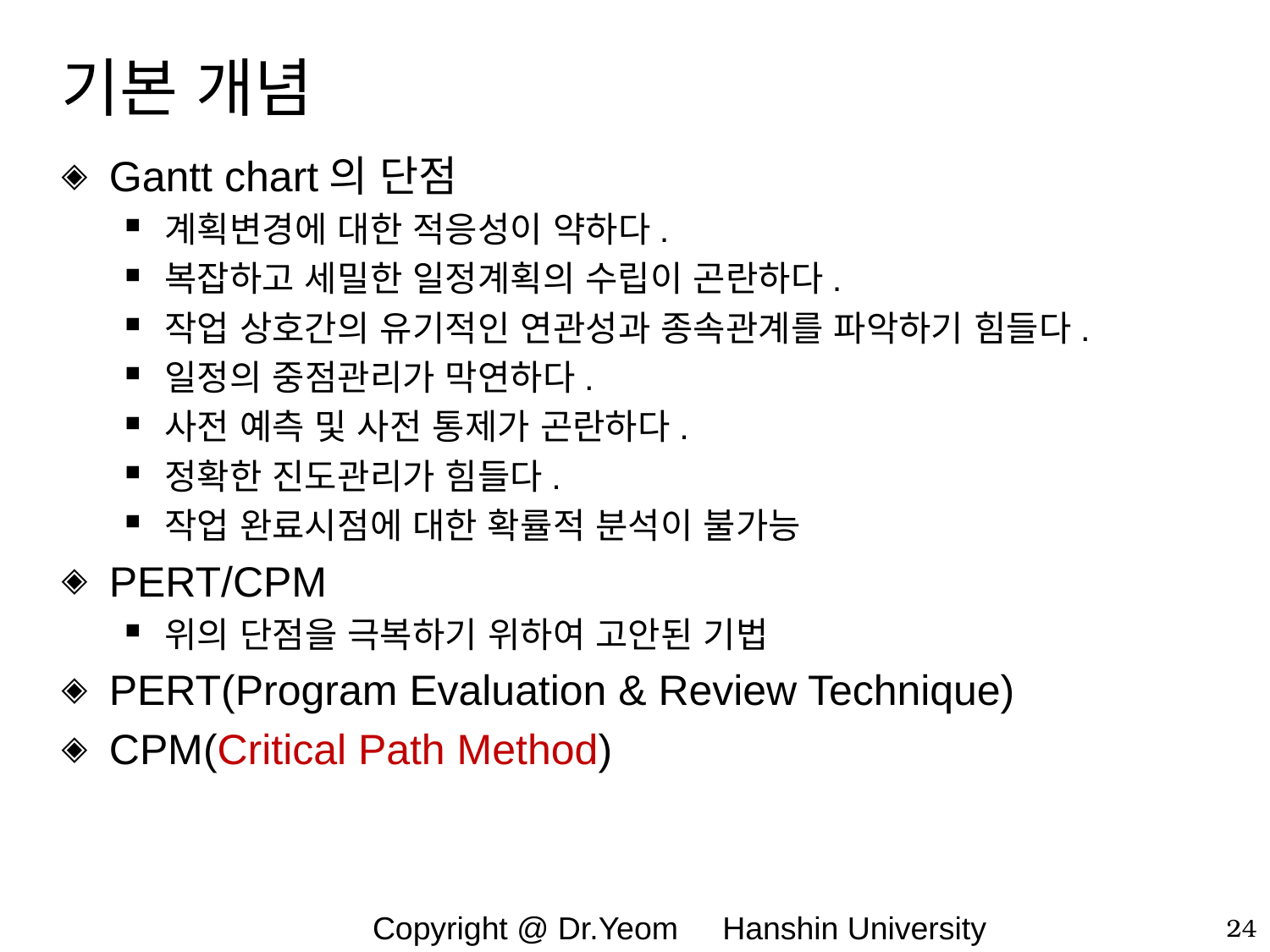

# 기본 개념
Gantt chart의 단점
계획변경에 대한 적응성이 약하다.
복잡하고 세밀한 일정계획의 수립이 곤란하다.
작업 상호간의 유기적인 연관성과 종속관계를 파악하기 힘들다.
일정의 중점관리가 막연하다.
사전 예측 및 사전 통제가 곤란하다.
정확한 진도관리가 힘들다.
작업 완료시점에 대한 확률적 분석이 불가능
PERT/CPM
위의 단점을 극복하기 위하여 고안된 기법
PERT(Program Evaluation & Review Technique)
CPM(Critical Path Method)
24